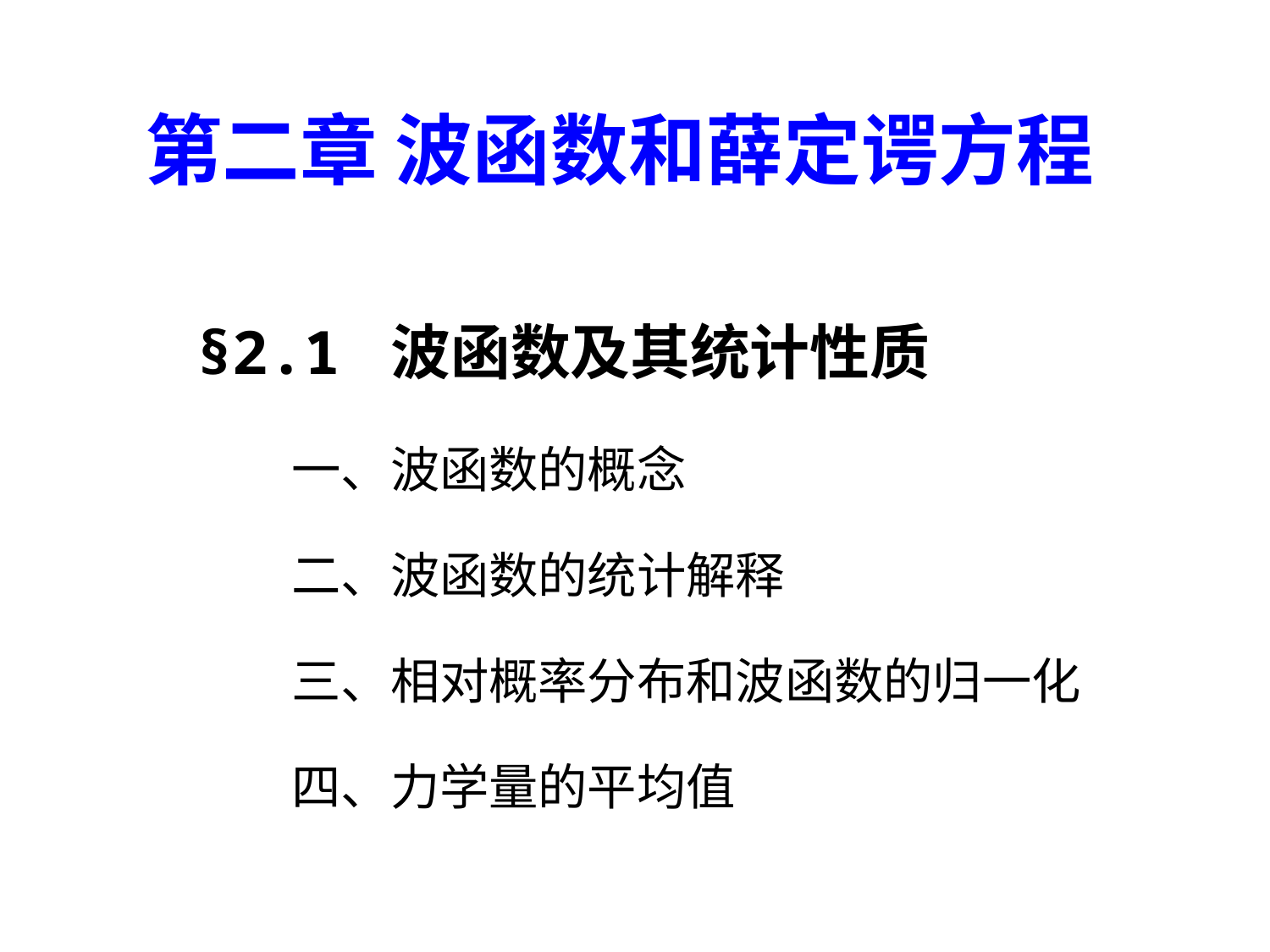

第二章 波函数和薛定谔方程
§2.1 波函数及其统计性质
一、波函数的概念
二、波函数的统计解释
三、相对概率分布和波函数的归一化
四、力学量的平均值